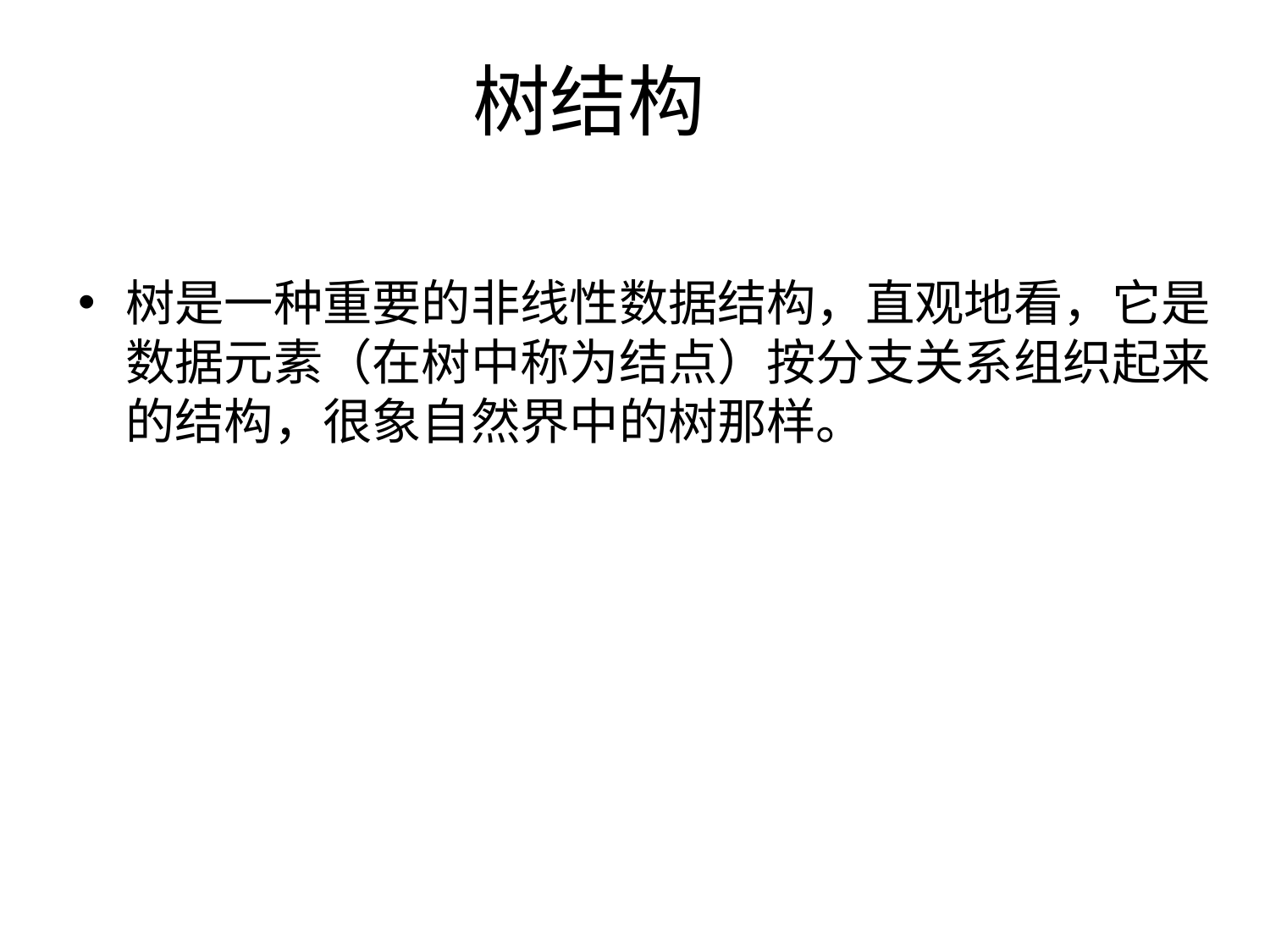

树结构

树是一种重要的非线性数据结构，直观地看，它是数据元素（在树中称为结点）按分支关系组织起来的结构，很象自然界中的树那样。